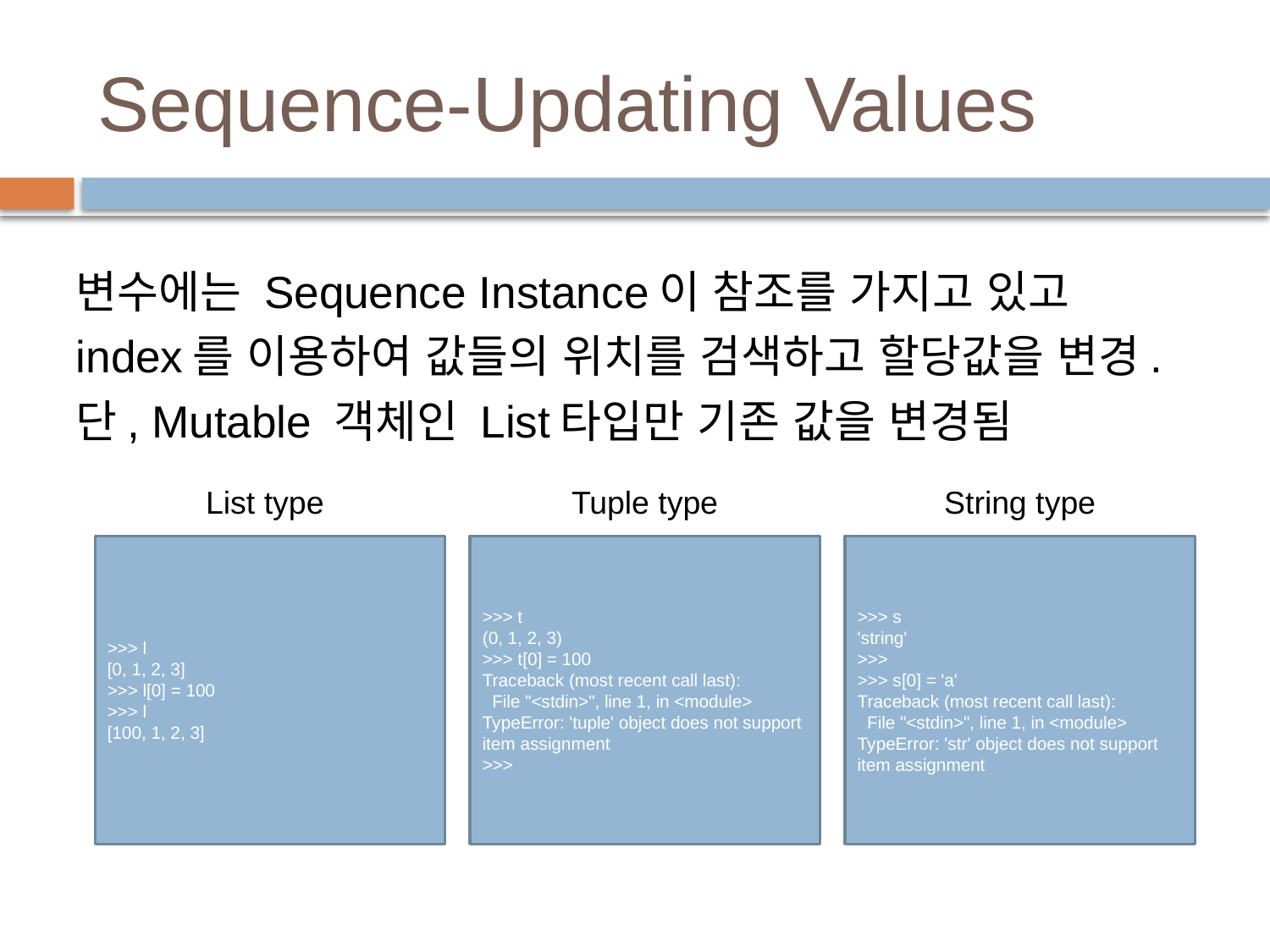

# Sequence-Updating Values
변수에는 Sequence Instance이 참조를 가지고 있고 index를 이용하여 값들의 위치를 검색하고 할당값을 변경. 단, Mutable 객체인 List타입만 기존 값을 변경됨
List type
Tuple type
String type
>>> l
[0, 1, 2, 3]
>>> l[0] = 100
>>> l
[100, 1, 2, 3]
>>> t
(0, 1, 2, 3)
>>> t[0] = 100
Traceback (most recent call last):
  File "<stdin>", line 1, in <module>
TypeError: 'tuple' object does not support item assignment
>>>
>>> s
'string'
>>>
>>> s[0] = 'a'
Traceback (most recent call last):
  File "<stdin>", line 1, in <module>
TypeError: 'str' object does not support item assignment